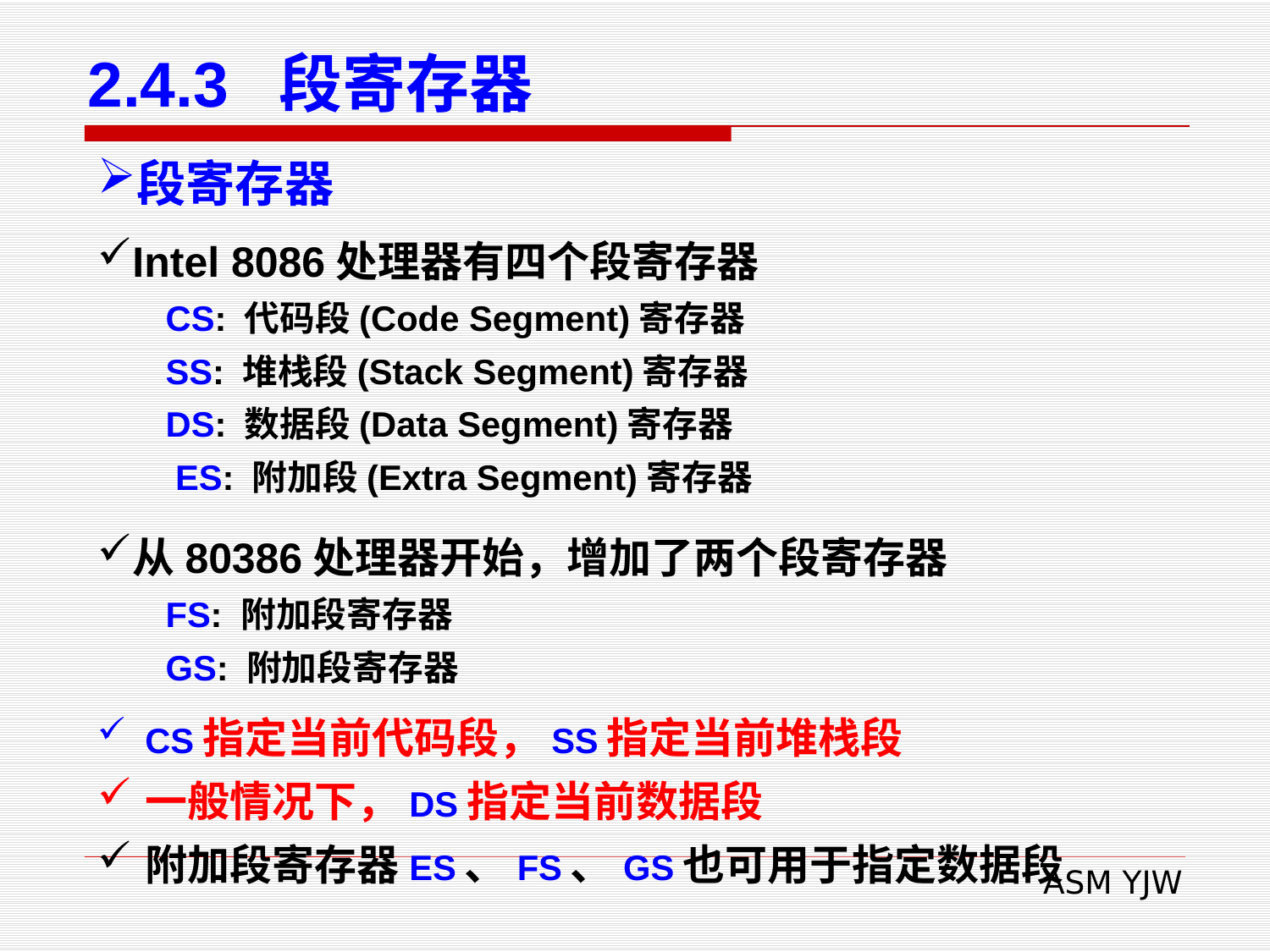

# 2.4.3  段寄存器
段寄存器
Intel 8086处理器有四个段寄存器
       CS: 代码段(Code Segment)寄存器
       SS: 堆栈段(Stack Segment)寄存器
       DS: 数据段(Data Segment)寄存器
        ES: 附加段(Extra Segment)寄存器
从80386处理器开始，增加了两个段寄存器
       FS: 附加段寄存器
       GS: 附加段寄存器
CS指定当前代码段，SS指定当前堆栈段
一般情况下，DS指定当前数据段
附加段寄存器ES、FS、GS也可用于指定数据段